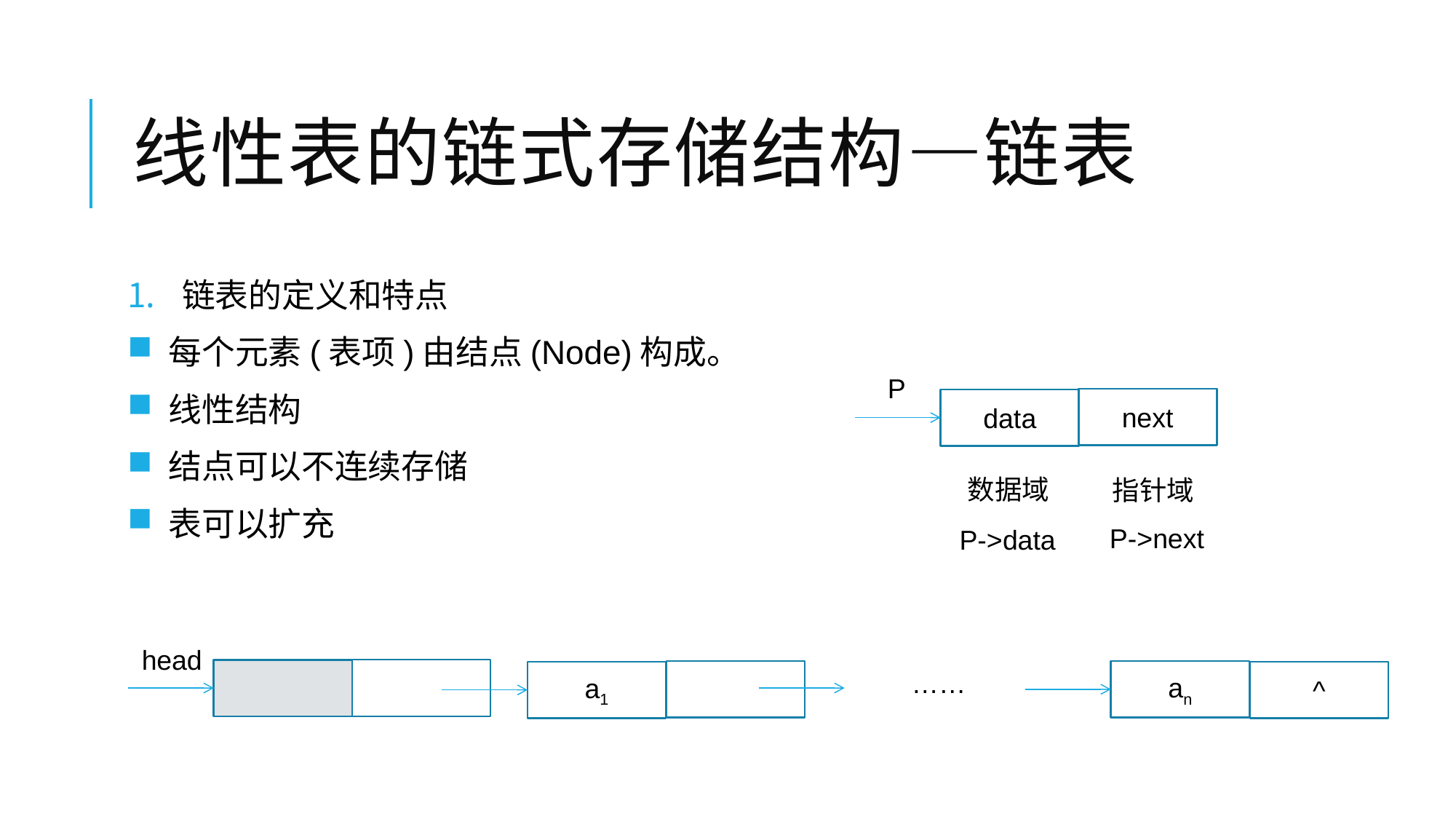

# 线性表的链式存储结构—链表
链表的定义和特点
 每个元素(表项)由结点(Node)构成。
 线性结构
 结点可以不连续存储
 表可以扩充

P
next
data
数据域
指针域
P->next
P->data
head

……

an
a1
^